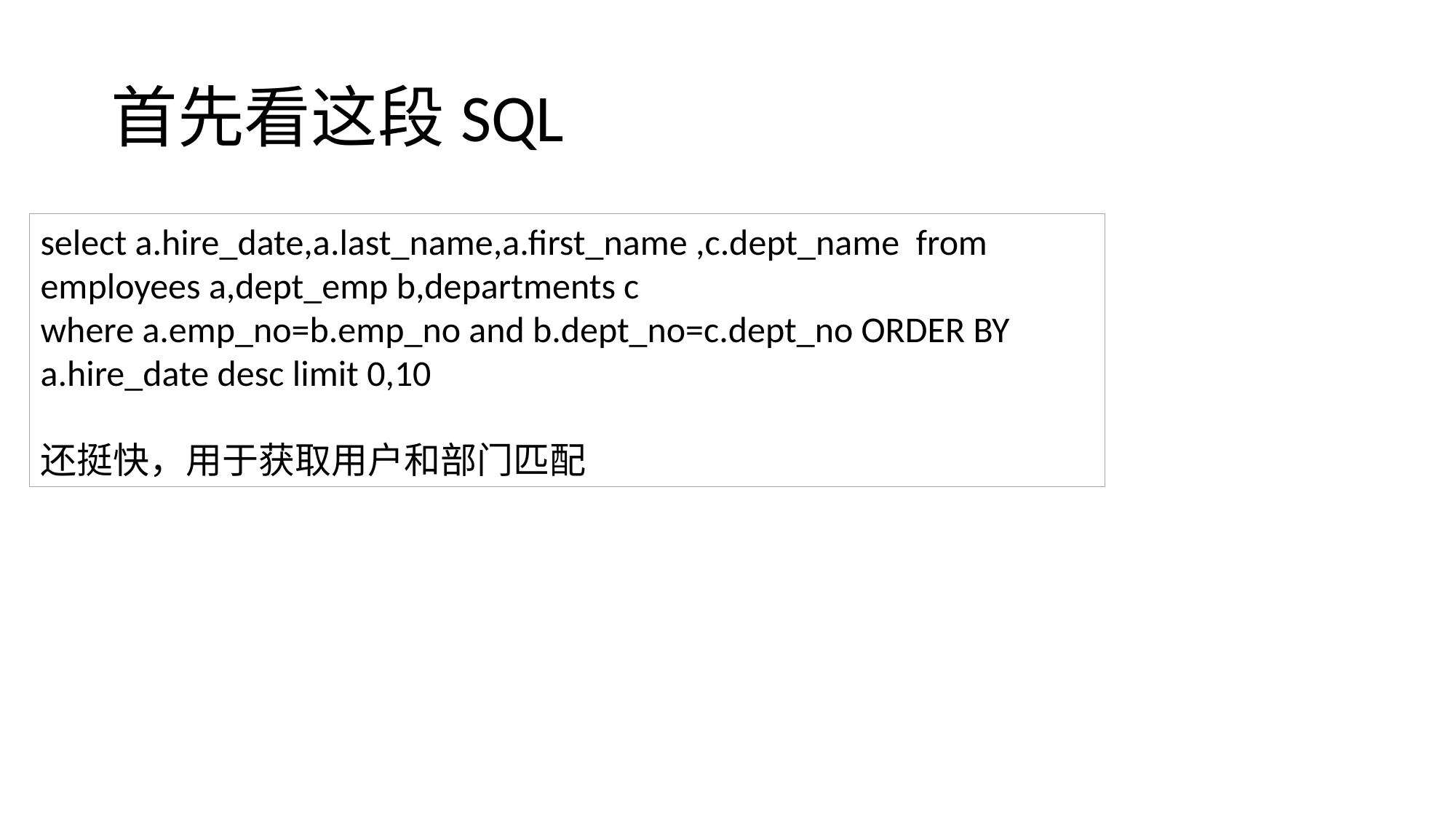

# 首先看这段SQL
select a.hire_date,a.last_name,a.first_name ,c.dept_name  from employees a,dept_emp b,departments c
where a.emp_no=b.emp_no and b.dept_no=c.dept_no ORDER BY a.hire_date desc limit 0,10

还挺快，用于获取用户和部门匹配